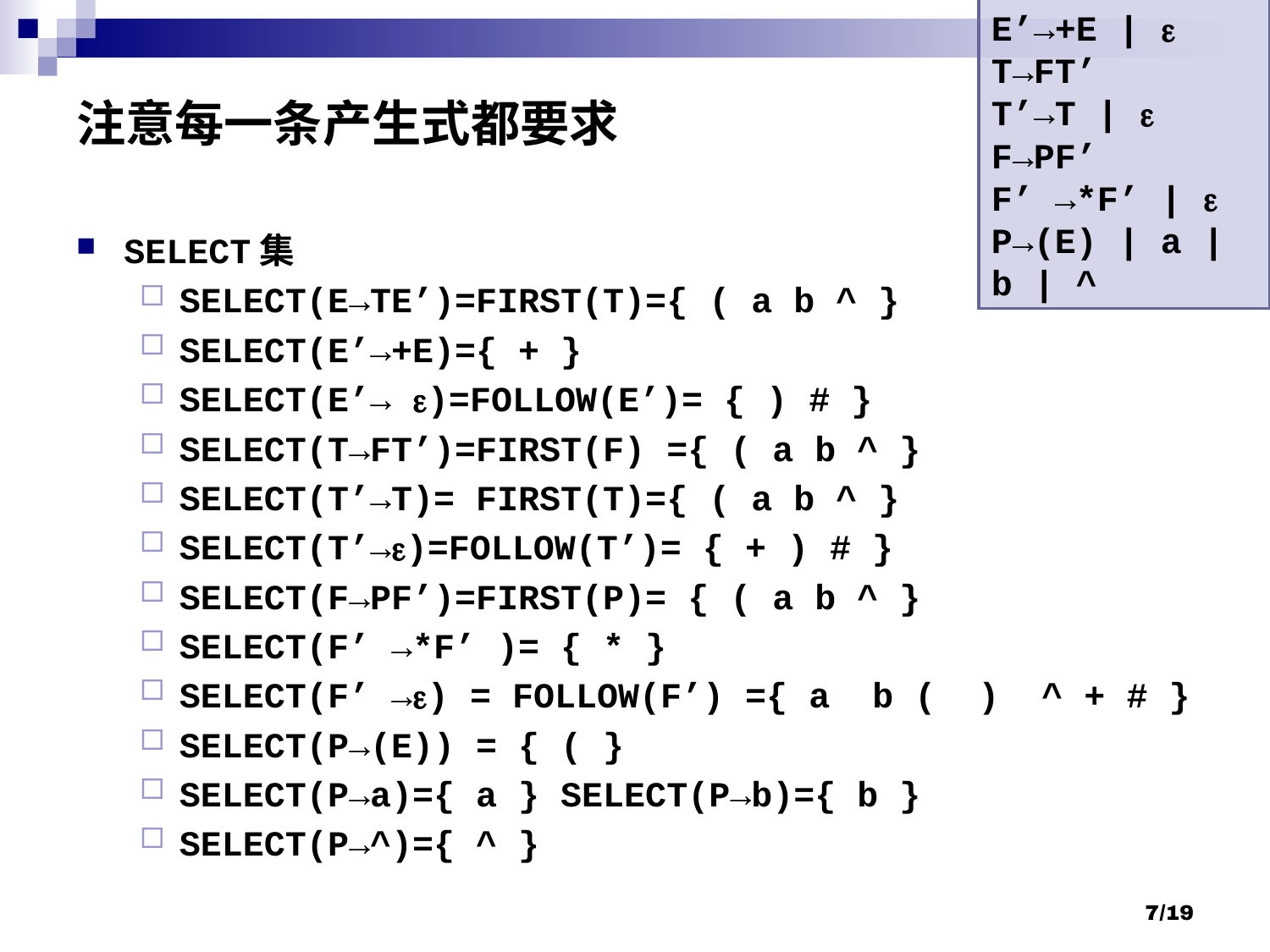

E→TE’
E’→+E | ε
T→FT’
T’→T | ε
F→PF’
F’ →*F’ | ε
P→(E) | a | b | ^
# 注意每一条产生式都要求
SELECT集
SELECT(E→TE’)=FIRST(T)={ ( a b ^ }
SELECT(E’→+E)={ + }
SELECT(E’→ ε)=FOLLOW(E’)= { ) # }
SELECT(T→FT’)=FIRST(F) ={ ( a b ^ }
SELECT(T’→T)= FIRST(T)={ ( a b ^ }
SELECT(T’→ε)=FOLLOW(T’)= { + ) # }
SELECT(F→PF’)=FIRST(P)= { ( a b ^ }
SELECT(F’ →*F’ )= { * }
SELECT(F’ →ε) = FOLLOW(F’) ={ a  b (  )  ^ + # }
SELECT(P→(E)) = { ( }
SELECT(P→a)={ a } SELECT(P→b)={ b }
SELECT(P→^)={ ^ }
7/19